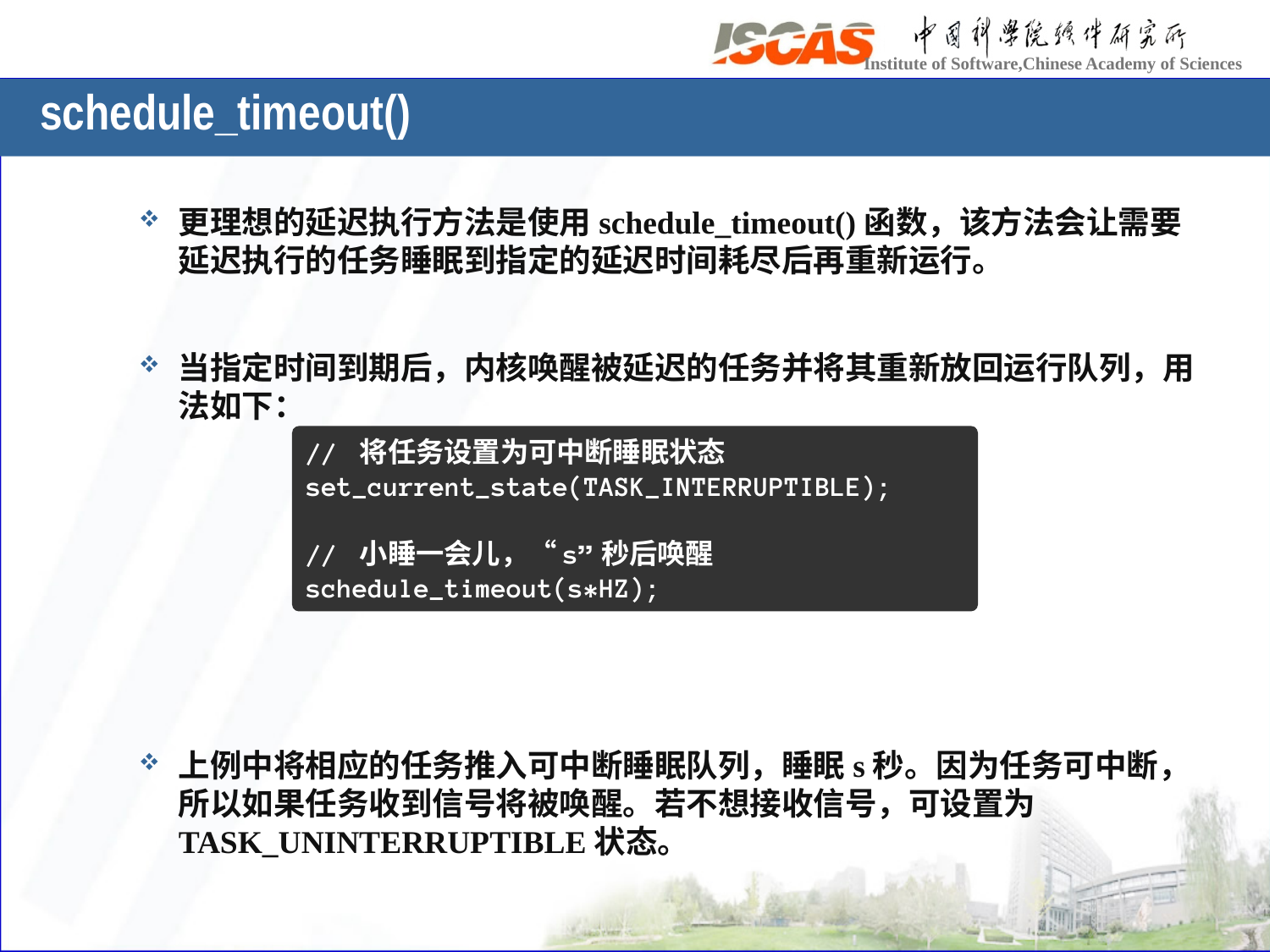

# schedule_timeout()
更理想的延迟执行方法是使用schedule_timeout()函数，该方法会让需要延迟执行的任务睡眠到指定的延迟时间耗尽后再重新运行。

当指定时间到期后，内核唤醒被延迟的任务并将其重新放回运行队列，用法如下：

上例中将相应的任务推入可中断睡眠队列，睡眠s秒。因为任务可中断，所以如果任务收到信号将被唤醒。若不想接收信号，可设置为TASK_UNINTERRUPTIBLE状态。
// 将任务设置为可中断睡眠状态
set_current_state(TASK_INTERRUPTIBLE);

// 小睡一会儿，“s”秒后唤醒
schedule_timeout(s*HZ);